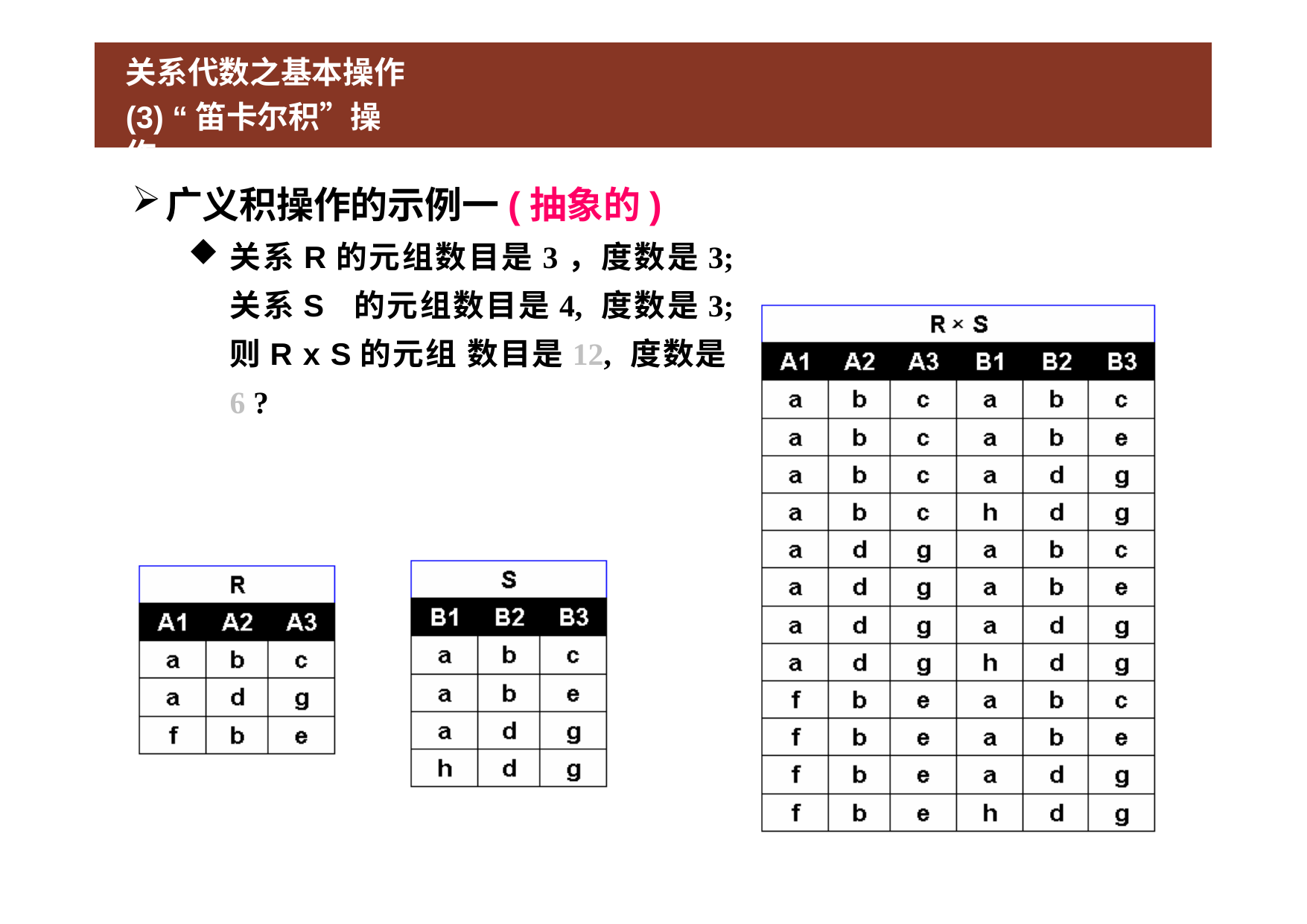

# 关系代数之基本操作
(3) “笛卡尔积”操作
广义积操作的示例一(抽象的)
关系R的元组数目是3，度数是3; 关系S  的元组数目是4, 度数是3; 则R x S的元组 数目是12, 度数是6 ?